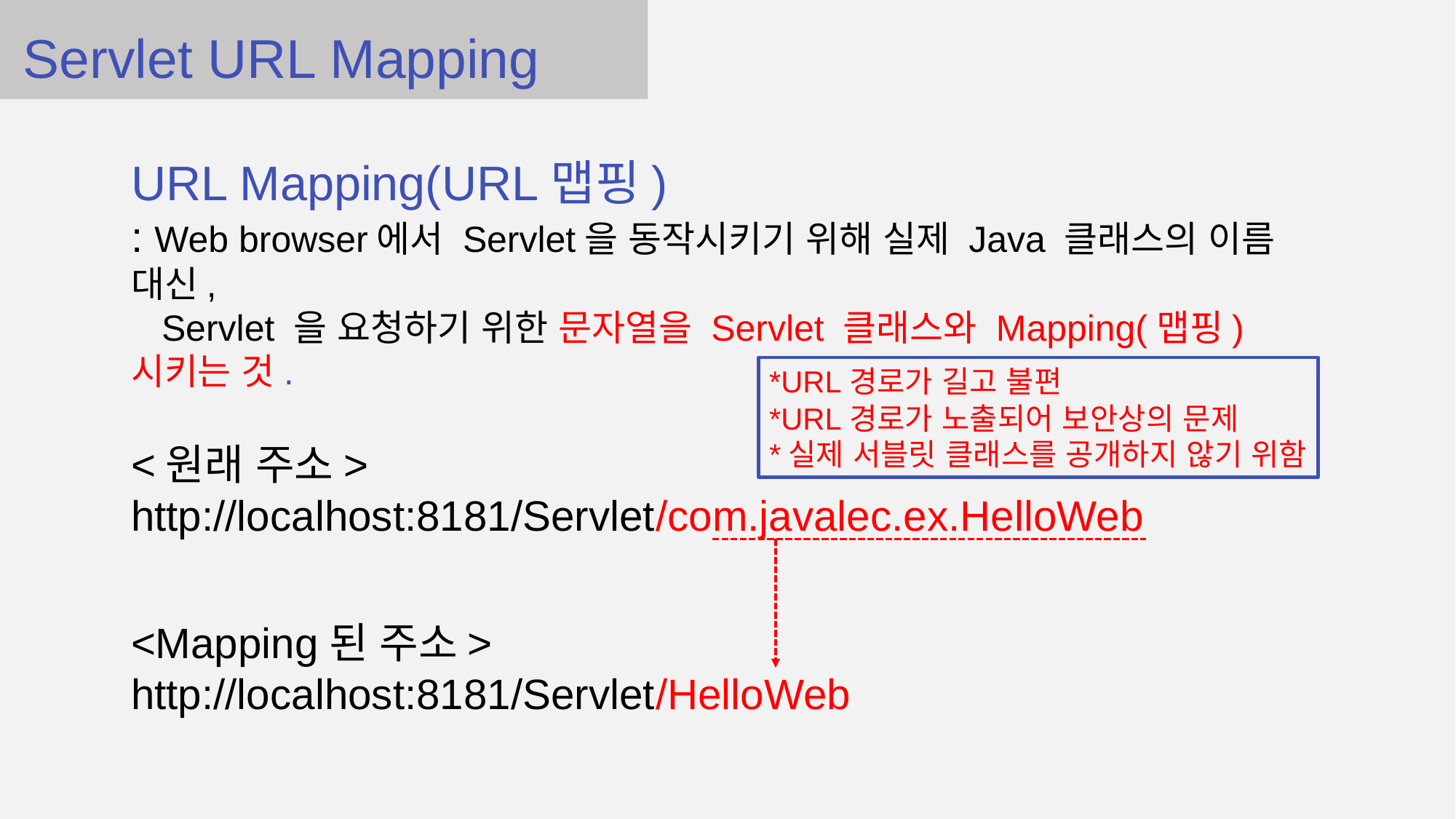

Servlet URL Mapping
URL Mapping(URL맵핑)
: Web browser에서 Servlet을 동작시키기 위해 실제 Java 클래스의 이름 대신,
   Servlet 을 요청하기 위한 문자열을 Servlet 클래스와 Mapping(맵핑)시키는 것.
*URL경로가 길고 불편
*URL경로가 노출되어 보안상의 문제
*실제 서블릿 클래스를 공개하지 않기 위함
<원래 주소>
http://localhost:8181/Servlet/com.javalec.ex.HelloWeb
<Mapping된 주소>
http://localhost:8181/Servlet/HelloWeb